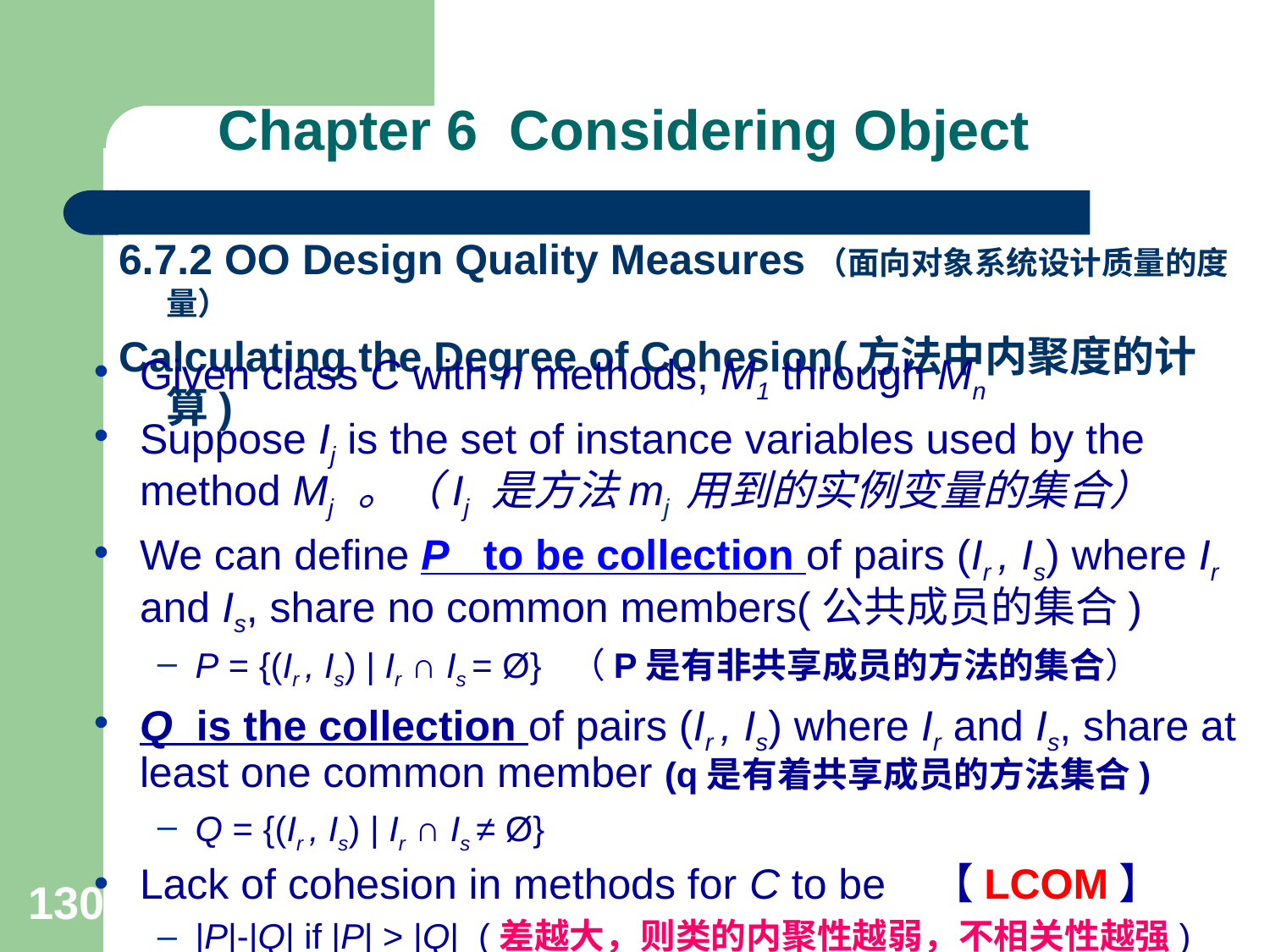

# Chapter 6  Considering Object
6.7.2 OO Design Quality Measures（面向对象系统设计质量的度量）
Calculating the Degree of Cohesion(方法中内聚度的计算)

Given class C with n methods, M1 through Mn
Suppose Ij is the set of instance variables used by the method Mj  。（Ij 是方法mj 用到的实例变量的集合）
We can define P   to be collection of pairs (Ir , Is) where Ir and Is, share no common members(公共成员的集合)
P = {(Ir , Is) | Ir ∩ Is = Ø}  （P是有非共享成员的方法的集合）
Q  is the collection of pairs (Ir , Is) where Ir and Is, share at least one common member (q是有着共享成员的方法集合)
Q = {(Ir , Is) | Ir ∩ Is ≠ Ø}
Lack of cohesion in methods for C to be   【LCOM】
|P|-|Q| if |P| > |Q|  (差越大，则类的内聚性越弱，不相关性越强)
Zero if otherwise

130